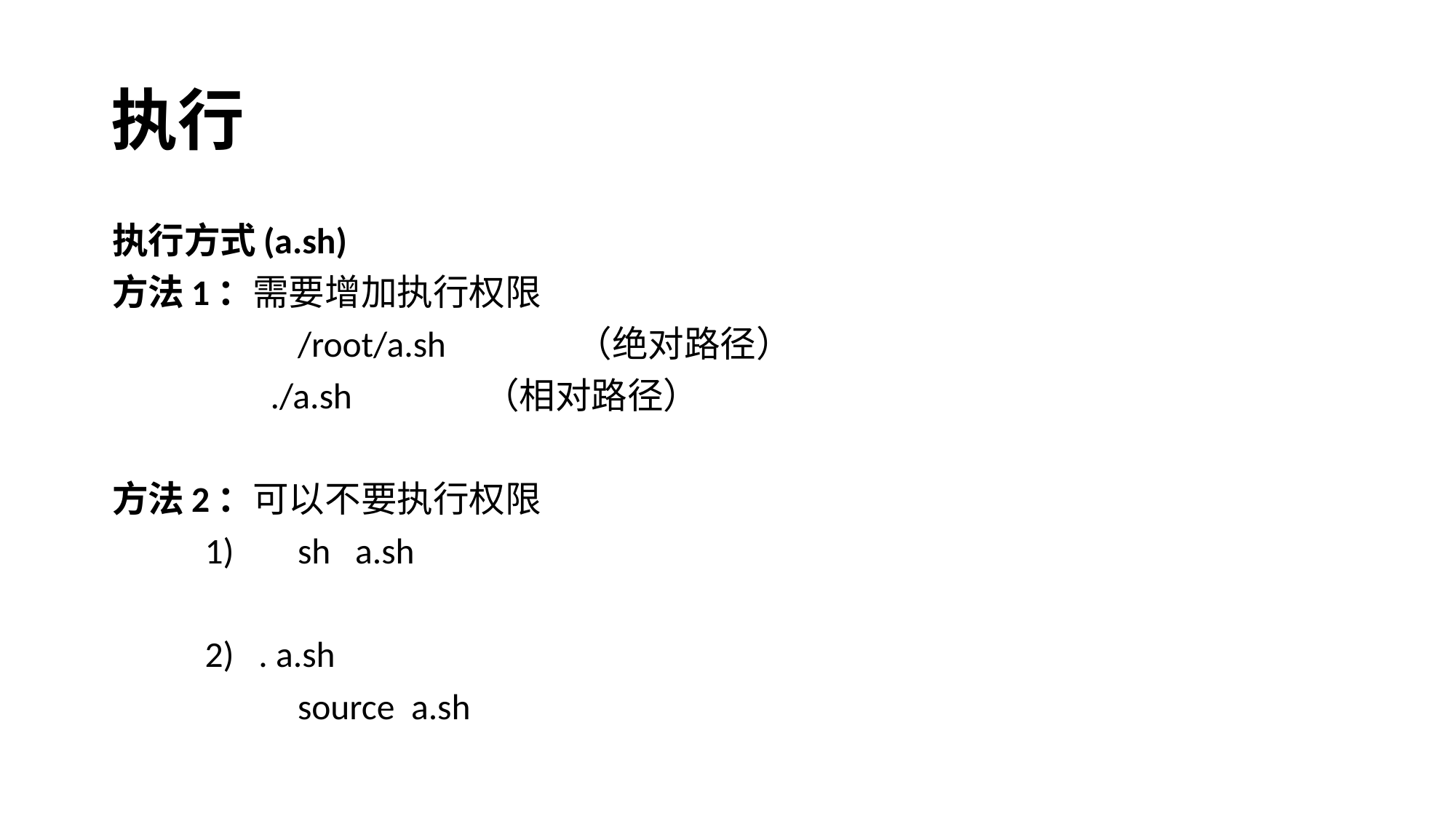

# 执行
执行方式(a.sh)
方法1：需要增加执行权限
		/root/a.sh		（绝对路径）
	        ./a.sh	 	（相对路径）

方法2：可以不要执行权限
	1)	sh   a.sh

	2)   . a.sh
		source  a.sh